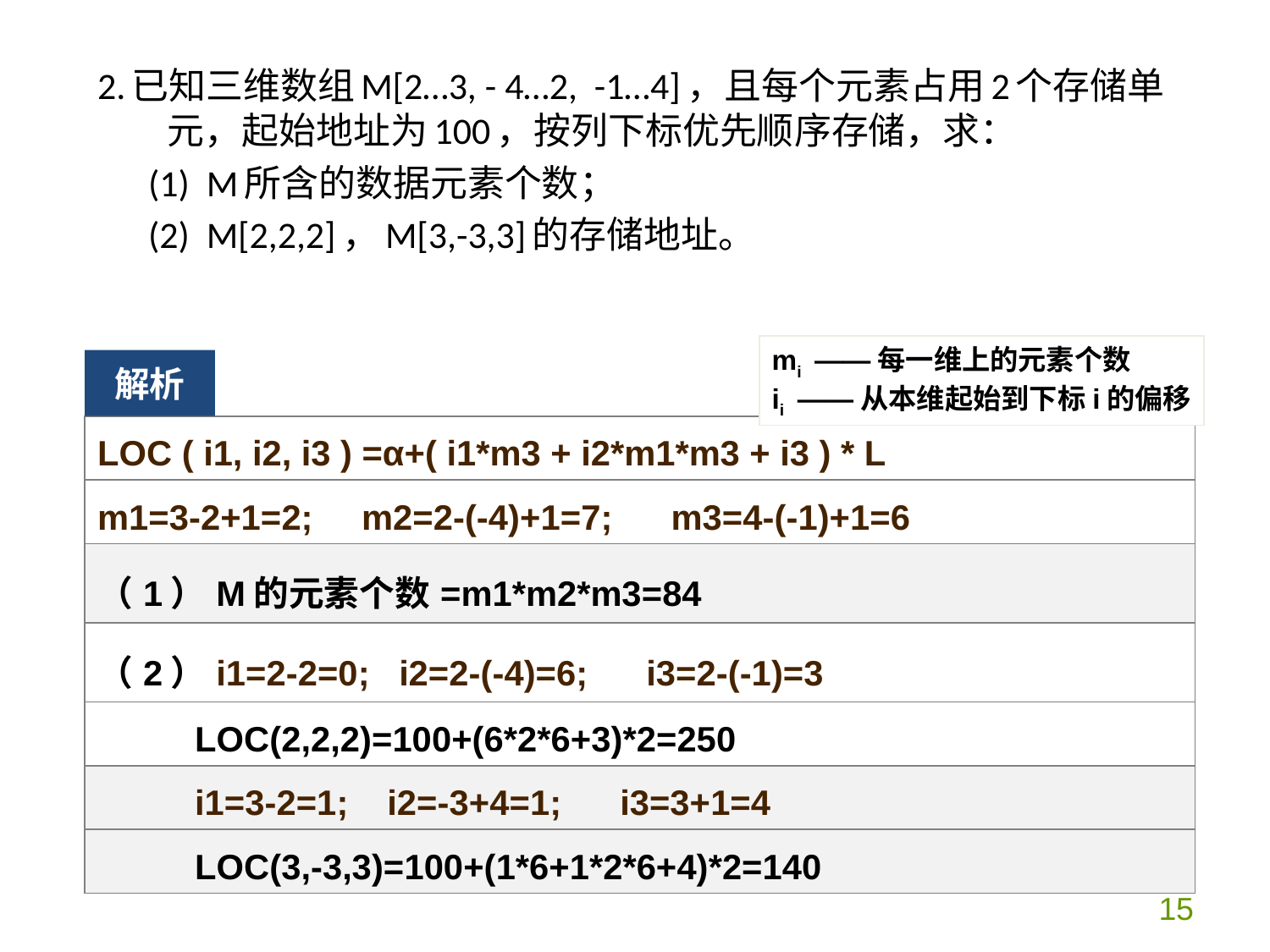

2.已知三维数组M[2…3, - 4…2,  -1…4]，且每个元素占用2个存储单元，起始地址为100，按列下标优先顺序存储，求：
      (1)  M所含的数据元素个数；
      (2)  M[2,2,2]，M[3,-3,3]的存储地址。
ok
mi   ——每一维上的元素个数
ii   ——从本维起始到下标i的偏移
解析
| LOC ( i1, i2, i3 ) =α+( i1\*m3 + i2\*m1\*m3 + i3 ) \* L |
| --- |
| m1=3-2+1=2; m2=2-(-4)+1=7; m3=4-(-1)+1=6 |
| （1）M的元素个数=m1\*m2\*m3=84 |
| （2）i1=2-2=0; i2=2-(-4)=6; i3=2-(-1)=3 |
| LOC(2,2,2)=100+(6\*2\*6+3)\*2=250 |
| i1=3-2=1; i2=-3+4=1; i3=3+1=4 |
| LOC(3,-3,3)=100+(1\*6+1\*2\*6+4)\*2=140 |
15